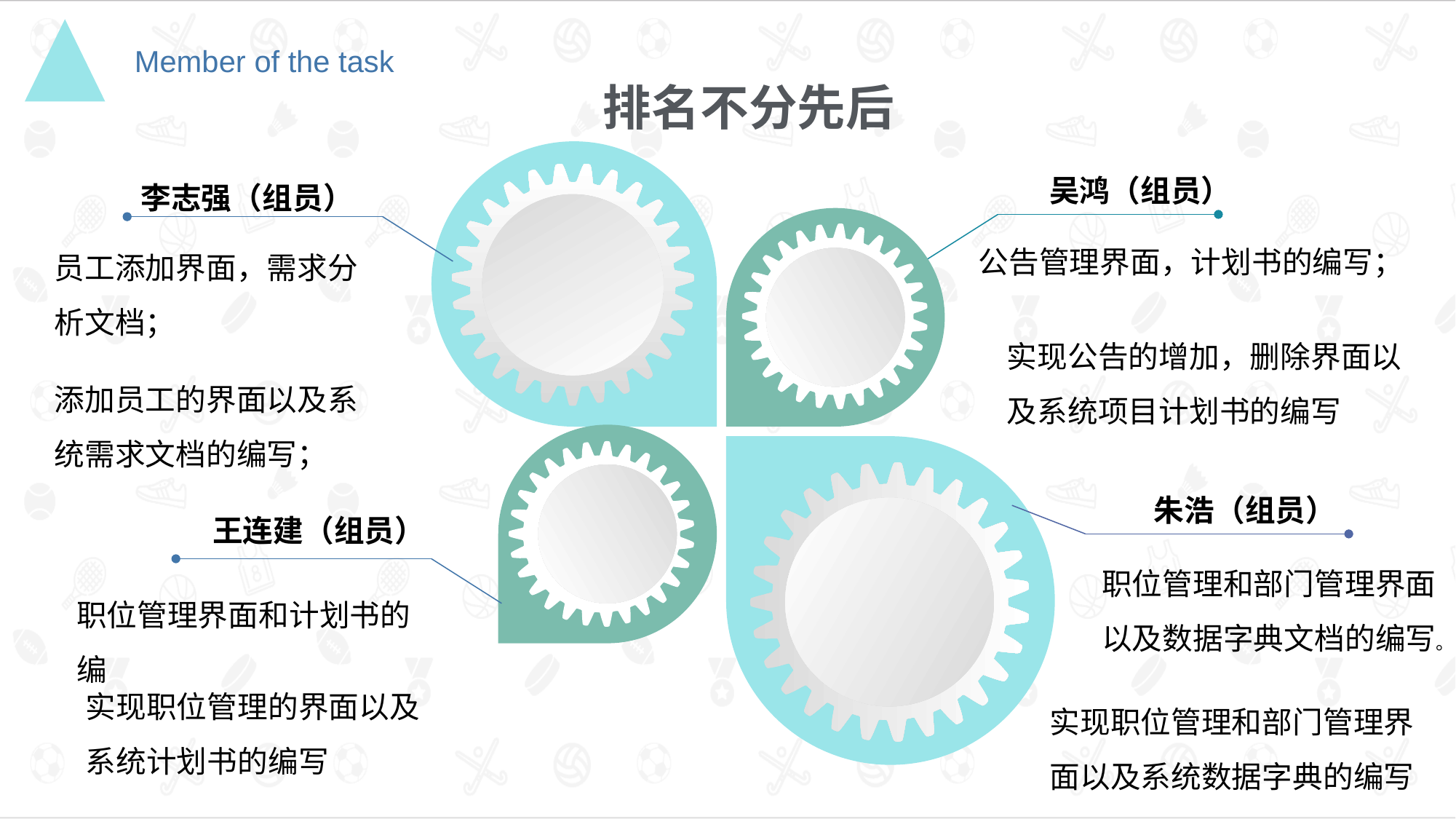

Member of the task
      排名不分先后

吴鸿（组员）
李志强（组员）

公告管理界面，计划书的编写；

员工添加界面，需求分析文档；

实现公告的增加，删除界面以及系统项目计划书的编写
添加员工的界面以及系统需求文档的编写；

朱浩（组员）

王连建（组员）
职位管理和部门管理界面以及数据字典文档的编写。
职位管理界面和计划书的编
实现职位管理的界面以及系统计划书的编写
实现职位管理和部门管理界面以及系统数据字典的编写